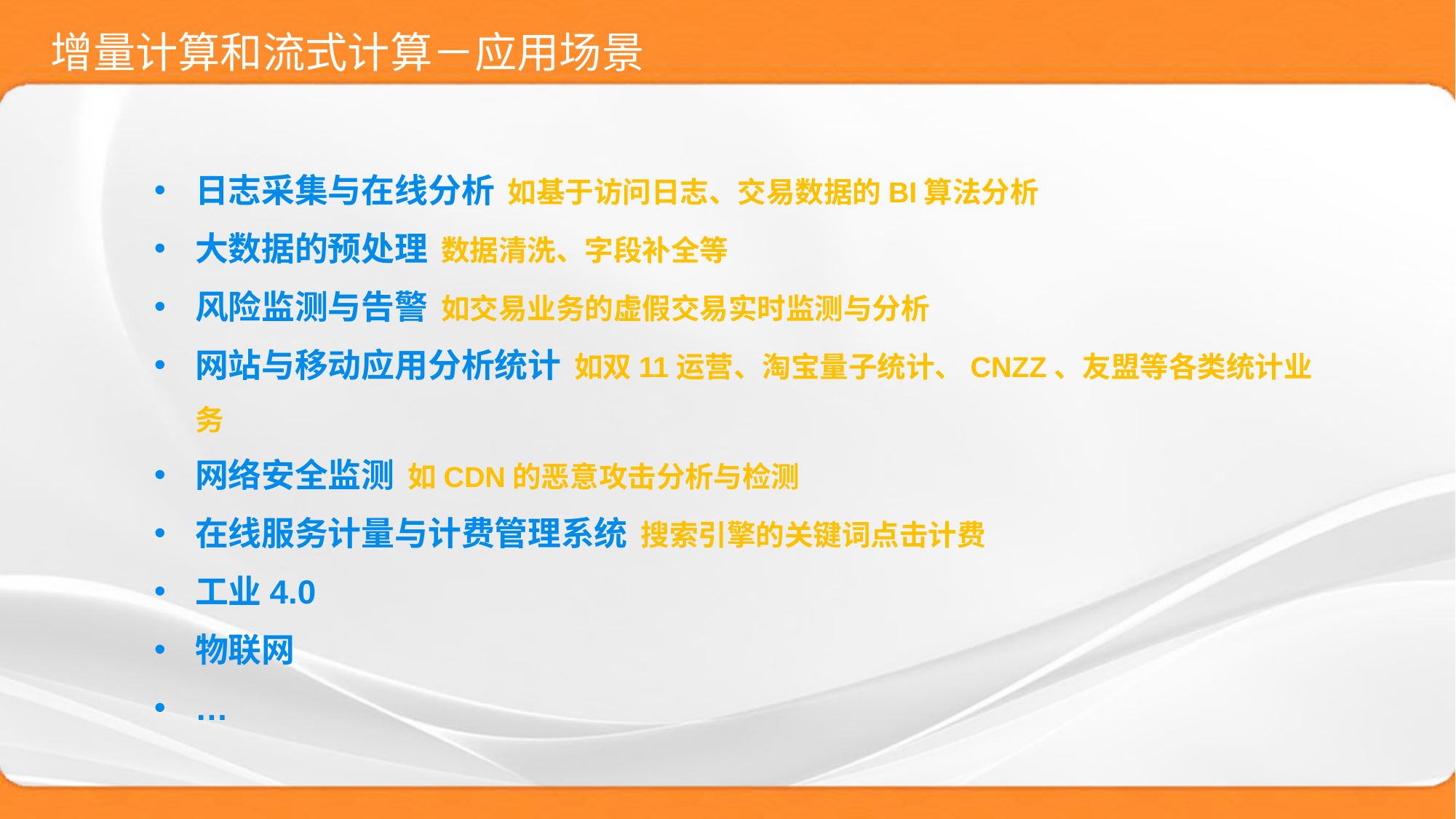

# 增量计算和流式计算－应用场景

日志采集与在线分析  如基于访问日志、交易数据的BI算法分析
大数据的预处理  数据清洗、字段补全等
风险监测与告警  如交易业务的虚假交易实时监测与分析
网站与移动应用分析统计  如双11运营、淘宝量子统计、CNZZ、友盟等各类统计业务
网络安全监测  如CDN的恶意攻击分析与检测
在线服务计量与计费管理系统  搜索引擎的关键词点击计费
工业4.0
物联网
…